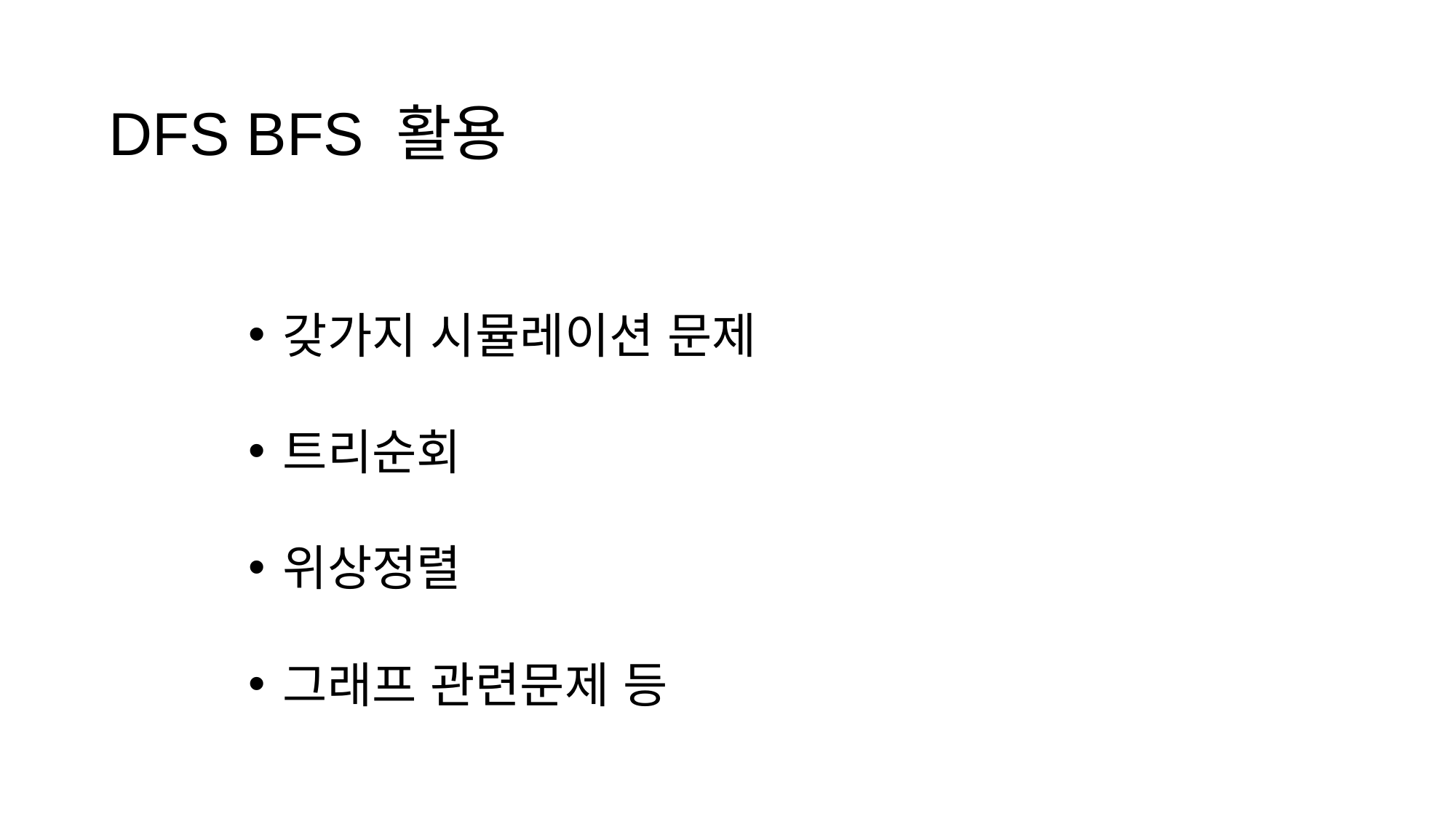

DFS BFS 활용
갖가지 시뮬레이션 문제
트리순회
위상정렬
그래프 관련문제 등